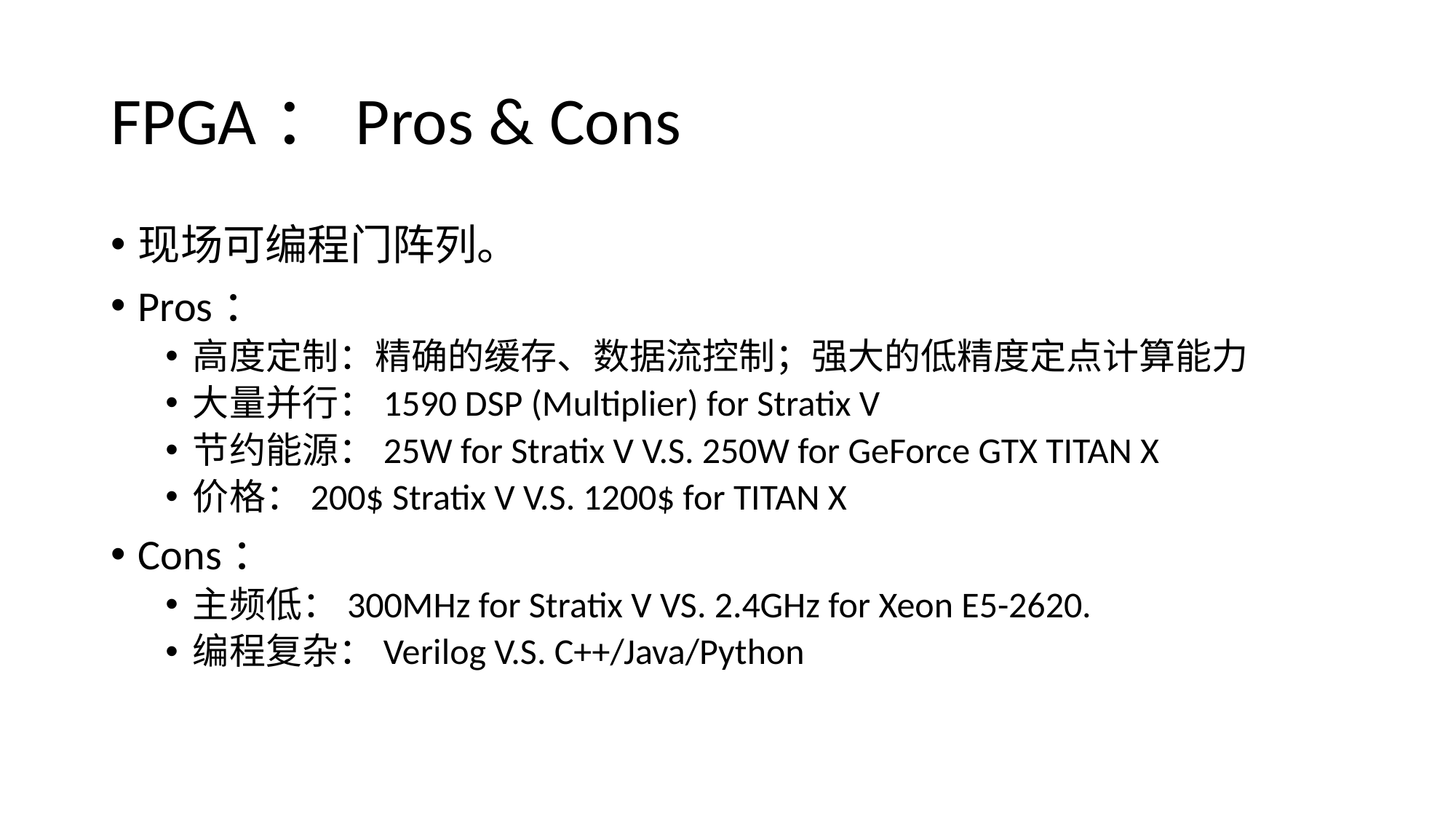

# FPGA：Pros & Cons
现场可编程门阵列。
Pros：
高度定制：精确的缓存、数据流控制；强大的低精度定点计算能力
大量并行：1590 DSP (Multiplier) for Stratix V
节约能源：25W for Stratix V V.S. 250W for GeForce GTX TITAN X
价格：200$ Stratix V V.S. 1200$ for TITAN X
Cons：
主频低：300MHz for Stratix V VS. 2.4GHz for Xeon E5-2620.
编程复杂：Verilog V.S. C++/Java/Python